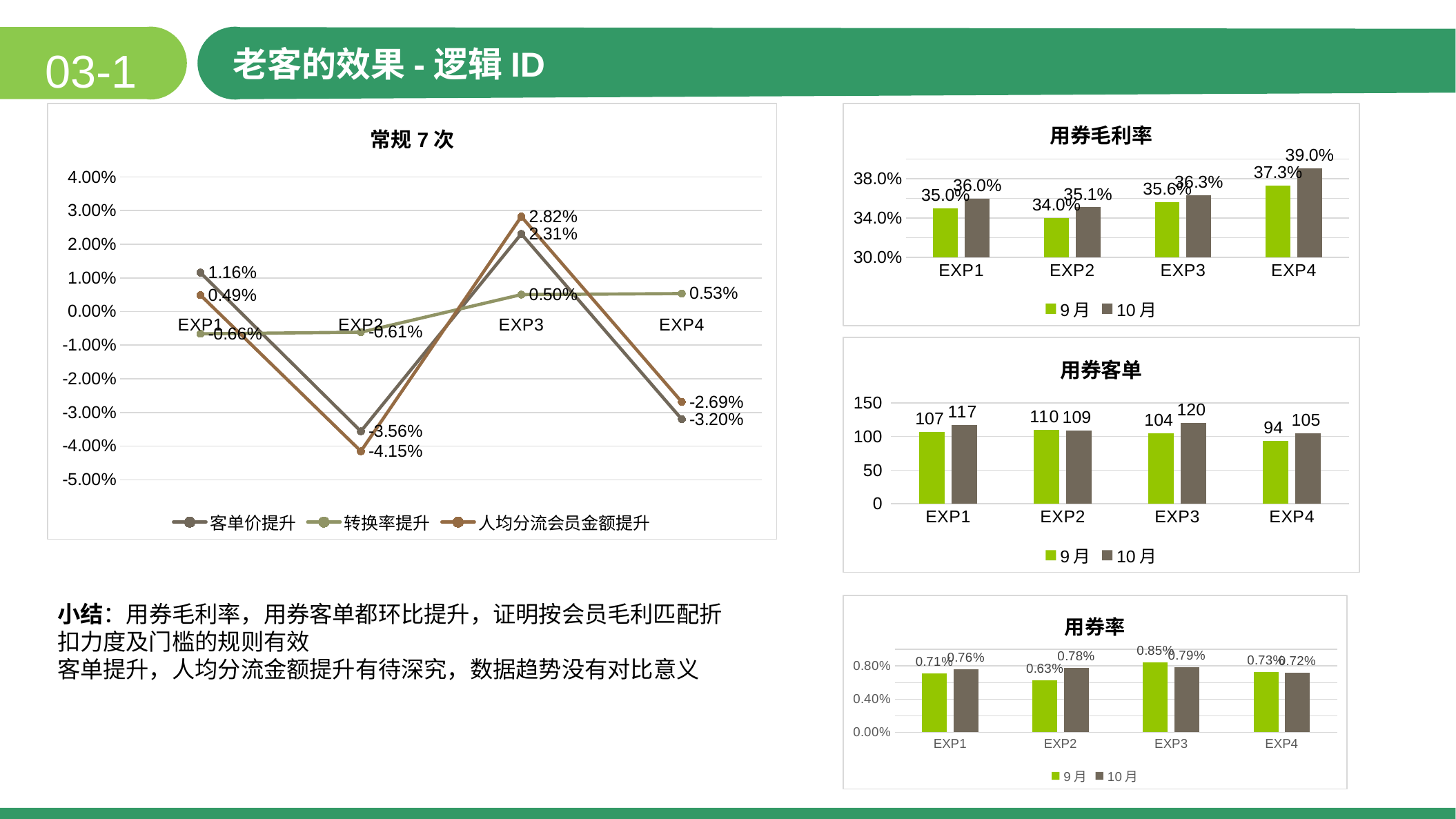

老客的效果-逻辑ID
03-1

### Chart: 常规7次

| Category | 客单价提升 | 转换率提升 | 人均分流会员金额提升 |
|---|---|---|---|
| EXP1 | 0.0115784006986492 | -0.00661090812091838 | 0.00489094883452508 |
| EXP2 | -0.0356161179296375 | -0.00614313461931675 | -0.0415404579418949 |
| EXP3 | 0.0230892403759874 | 0.00503174536400816 | 0.0282371649182158 |
| EXP4 | -0.0320421833136227 | 0.00533835722725937 | -0.0268748787072327 |

### Chart: 用券毛利率

| Category | 9月 | 10月 |
|---|---|---|
| EXP1 | 0.349848097413975 | 0.359625332310892 |
| EXP2 | 0.339915447893947 | 0.351024601216179 |
| EXP3 | 0.356204605745467 | 0.363244885875138 |
| EXP4 | 0.372892422784146 | 0.390458915958791 |

### Chart: 用券客单

| Category | 9月 | 10月 |
|---|---|---|
| EXP1 | 106.674869109948 | 117.206448979592 |
| EXP2 | 109.685235294118 | 109.193162055336 |
| EXP3 | 104.457631578947 | 119.796770428016 |
| EXP4 | 93.7764102564103 | 104.940343347639 |
小结：用券毛利率，用券客单都环比提升，证明按会员毛利匹配折扣力度及门槛的规则有效
客单提升，人均分流金额提升有待深究，数据趋势没有对比意义

### Chart: 用券率

| Category | 9月 | 10月 |
|---|---|---|
| EXP1 | 0.00709694199829079 | 0.00759925558312655 |
| EXP2 | 0.00628791241307886 | 0.00775621570250468 |
| EXP3 | 0.00846199524940618 | 0.00786173141633527 |
| EXP4 | 0.00727123573719144 | 0.00716636422354135 |